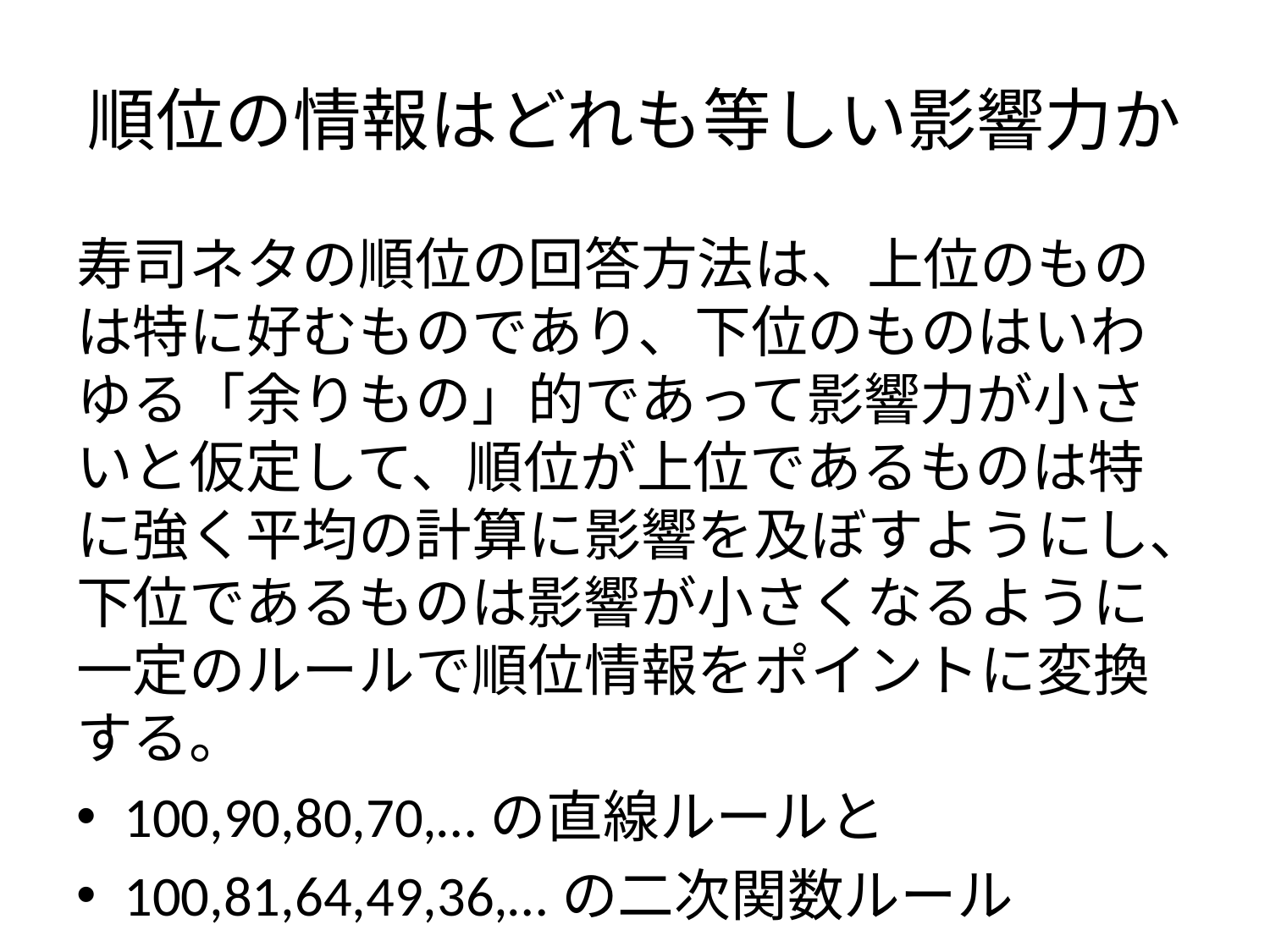

# 順位の情報はどれも等しい影響力か
寿司ネタの順位の回答方法は、上位のものは特に好むものであり、下位のものはいわゆる「余りもの」的であって影響力が小さいと仮定して、順位が上位であるものは特に強く平均の計算に影響を及ぼすようにし、下位であるものは影響が小さくなるように一定のルールで順位情報をポイントに変換する。
100,90,80,70,…の直線ルールと
100,81,64,49,36,…の二次関数ルール